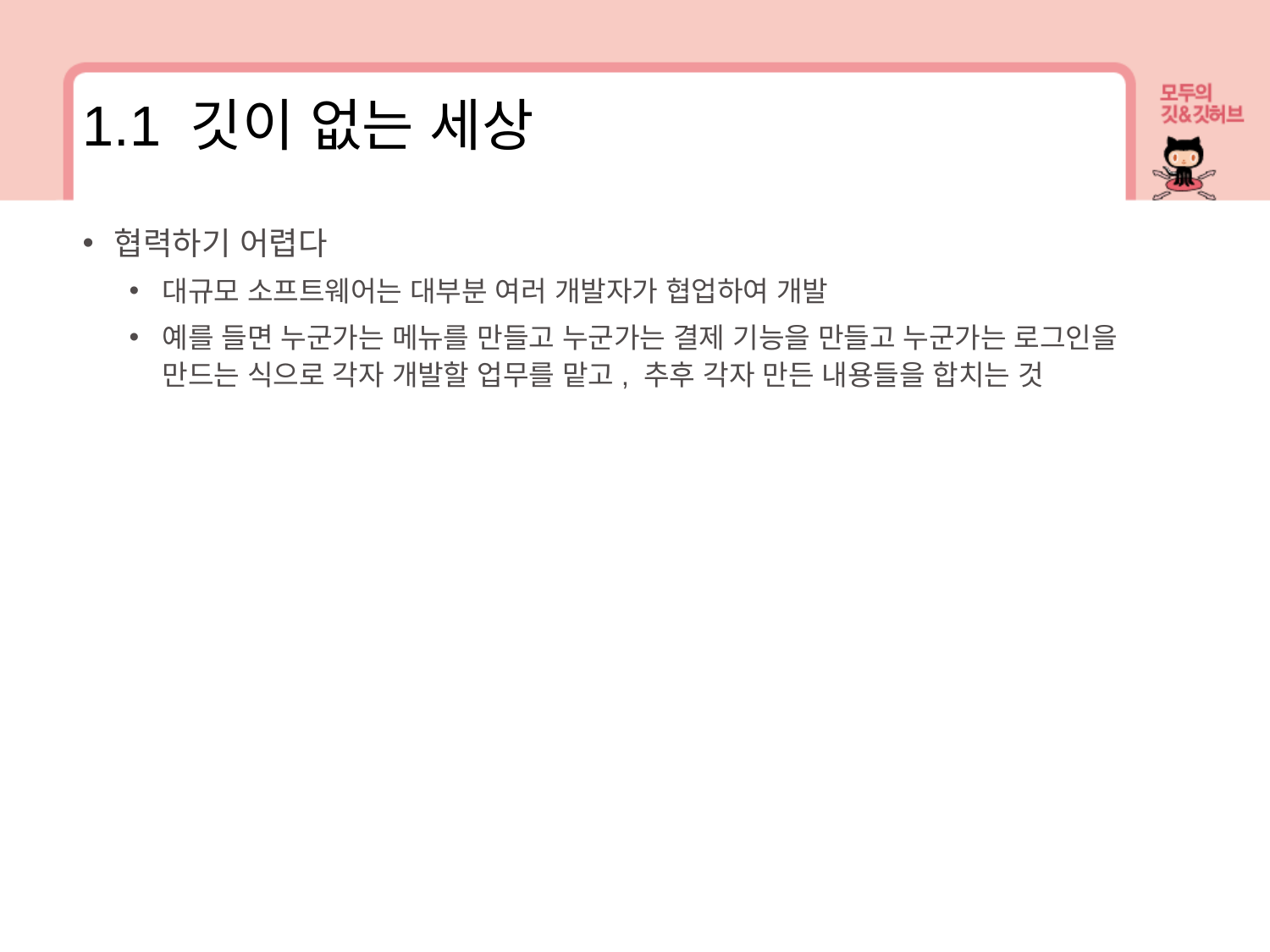

1.1 깃이 없는 세상
협력하기 어렵다
대규모 소프트웨어는 대부분 여러 개발자가 협업하여 개발
예를 들면 누군가는 메뉴를 만들고 누군가는 결제 기능을 만들고 누군가는 로그인을 만드는 식으로 각자 개발할 업무를 맡고, 추후 각자 만든 내용들을 합치는 것